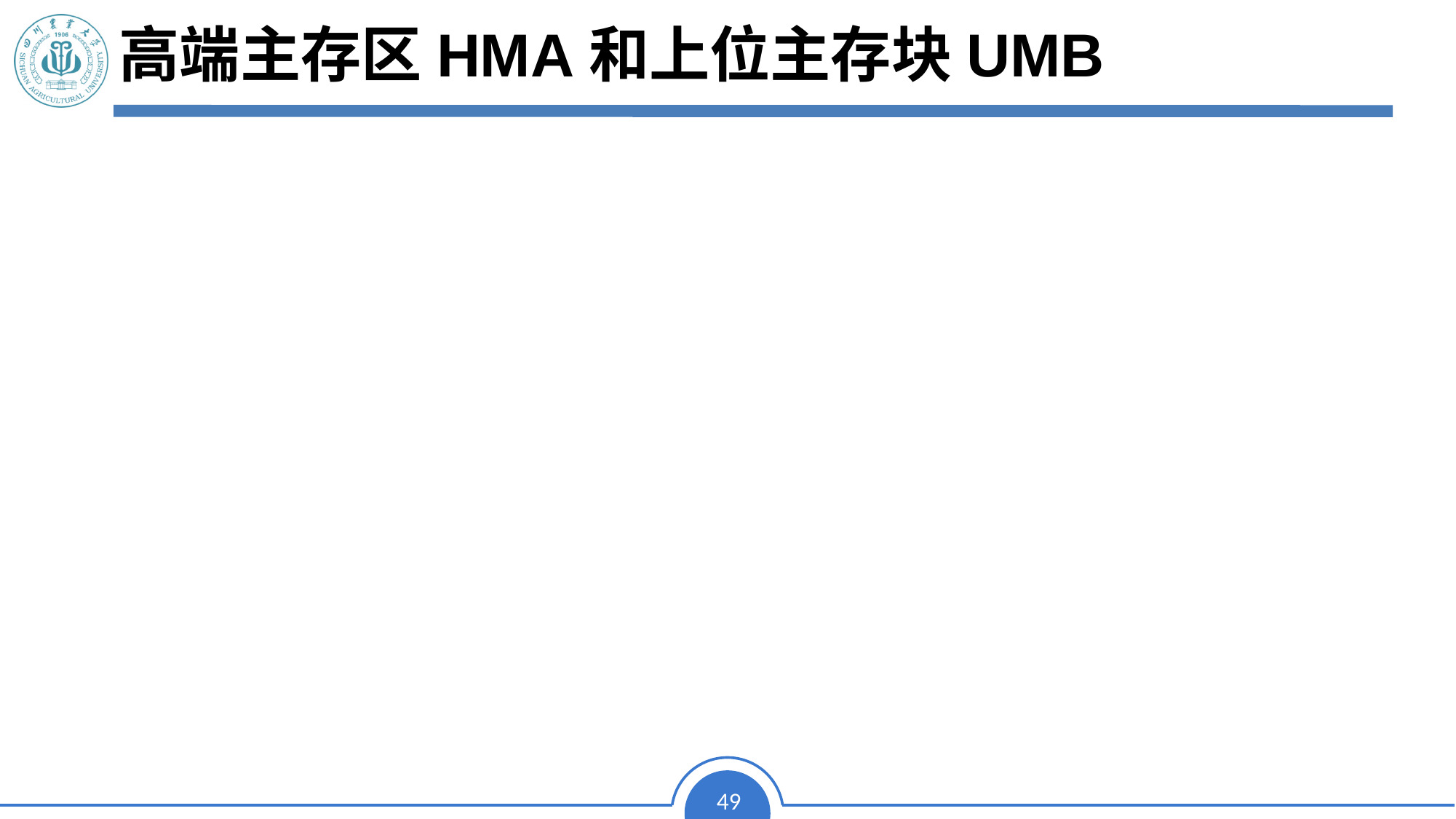

# 高端主存区HMA和上位主存块UMB
高端主存区HMA
实方式下，地址A20开放，从100000H到10FFEFH之间约64KB的存储区域
8088/8086：段基地址和偏移地址相加后超过物理地址，地址自动回绕，从起点开始
80286和80386：地址不自动回绕
80486及以后有A20M引脚
A20M＝0，地址自动回绕
A20M＝1，地址不自动回绕
上位主存块UMB
将A0000H-FFFFFH地址范围的384KB主存称为上位主存块UMB